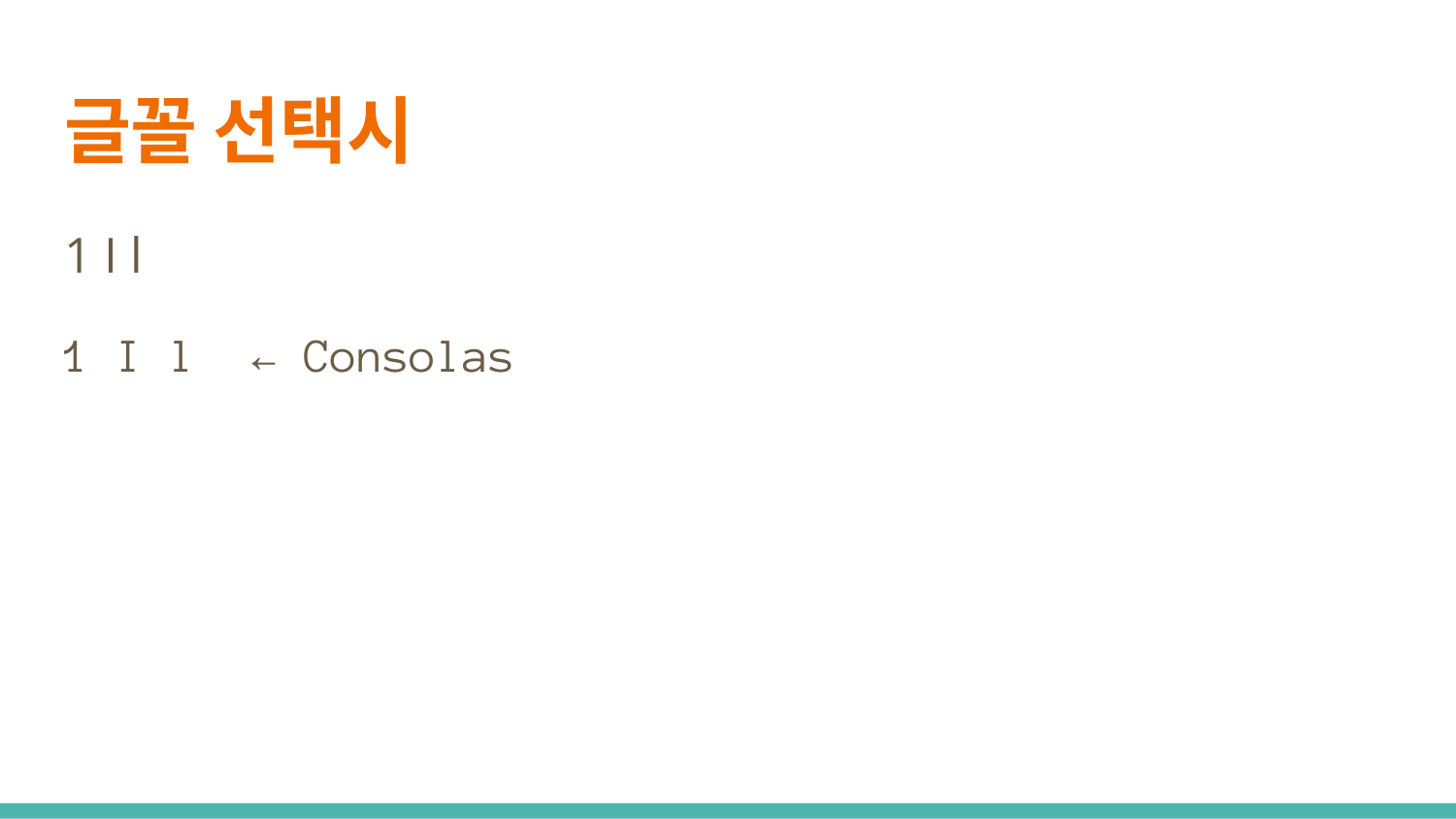

# 글꼴 선택시
1 I l
1 I l  ← Consolas